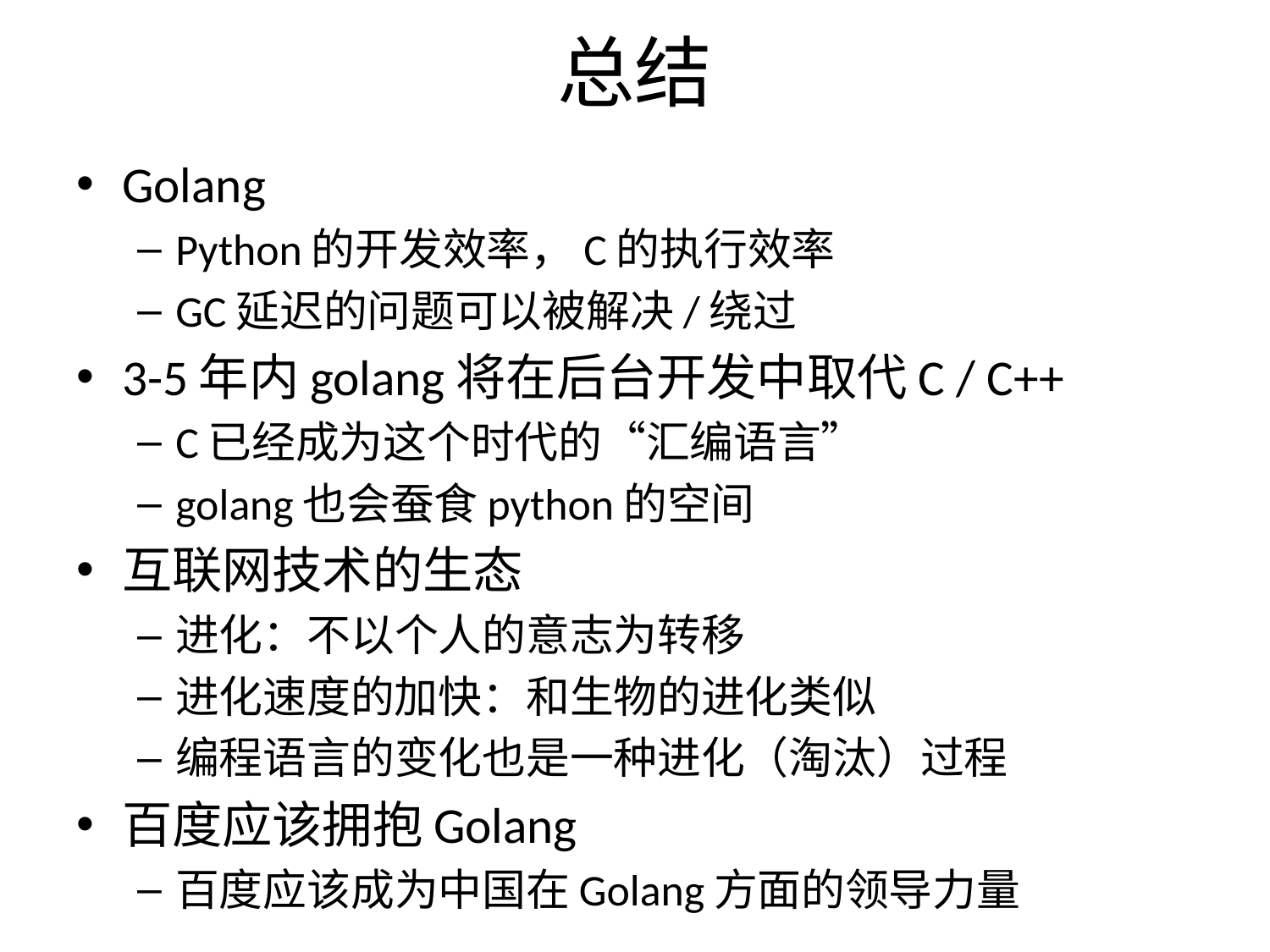

# 总结
Golang
Python的开发效率，C的执行效率
GC延迟的问题可以被解决/绕过
3-5年内golang将在后台开发中取代C / C++
C已经成为这个时代的“汇编语言”
golang也会蚕食python的空间
互联网技术的生态
进化：不以个人的意志为转移
进化速度的加快：和生物的进化类似
编程语言的变化也是一种进化（淘汰）过程
百度应该拥抱Golang
百度应该成为中国在Golang方面的领导力量